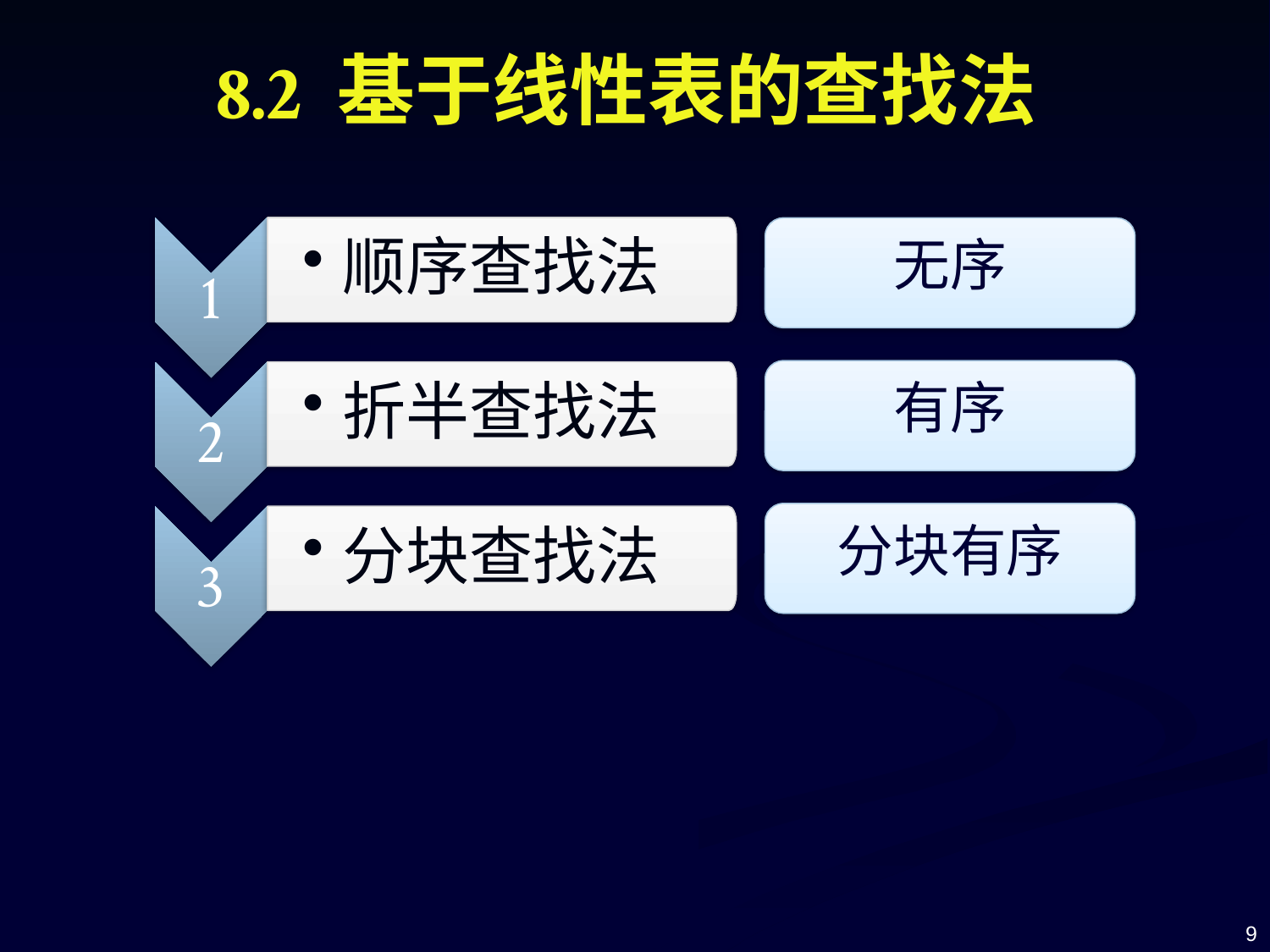

# 8.2 基于线性表的查找法
1
顺序查找法
无序
有序
2
折半查找法
分块有序
3
分块查找法
9